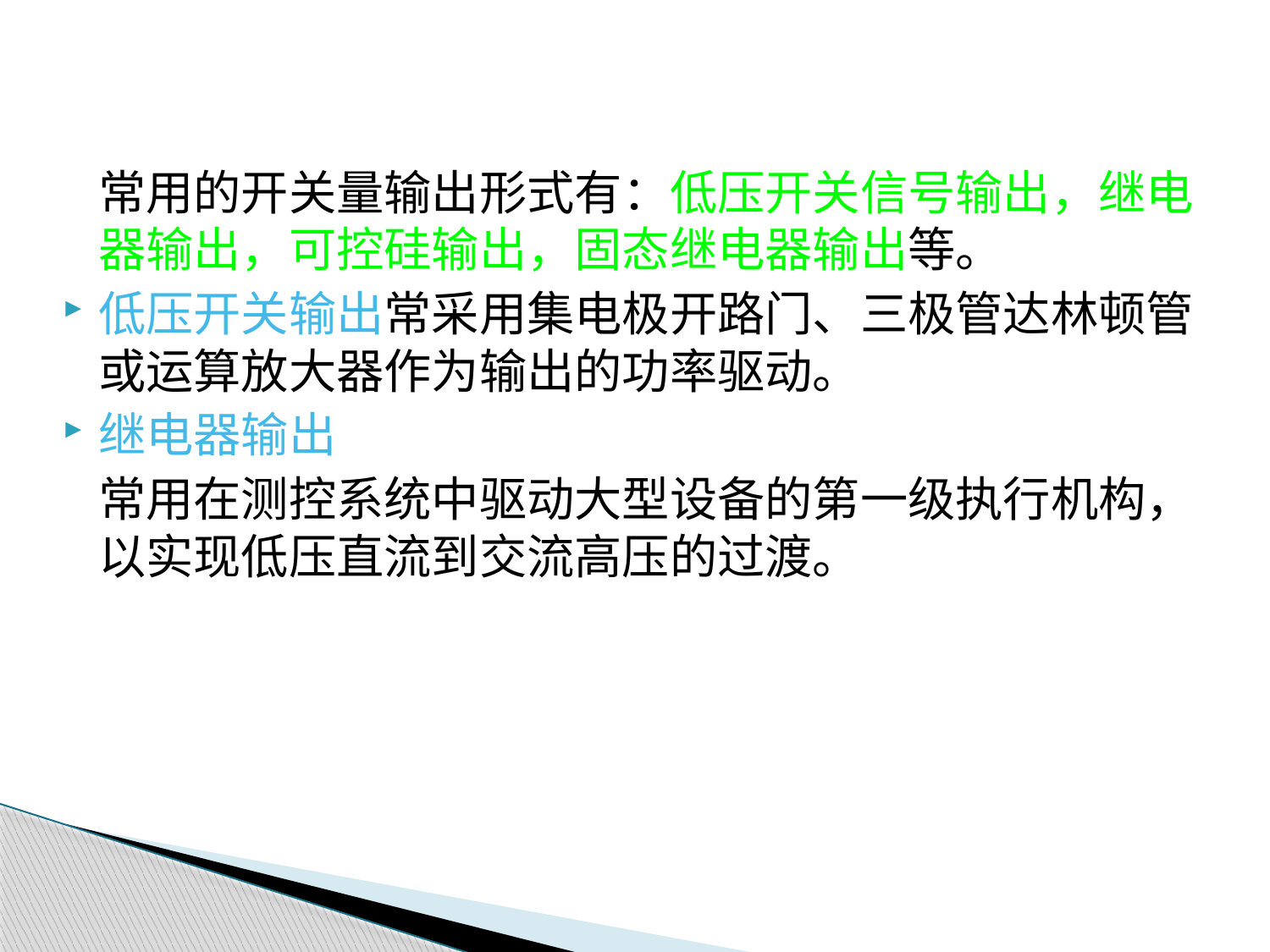

常用的开关量输出形式有：低压开关信号输出，继电器输出，可控硅输出，固态继电器输出等。
低压开关输出常采用集电极开路门、三极管达林顿管或运算放大器作为输出的功率驱动。
继电器输出
	常用在测控系统中驱动大型设备的第一级执行机构，以实现低压直流到交流高压的过渡。